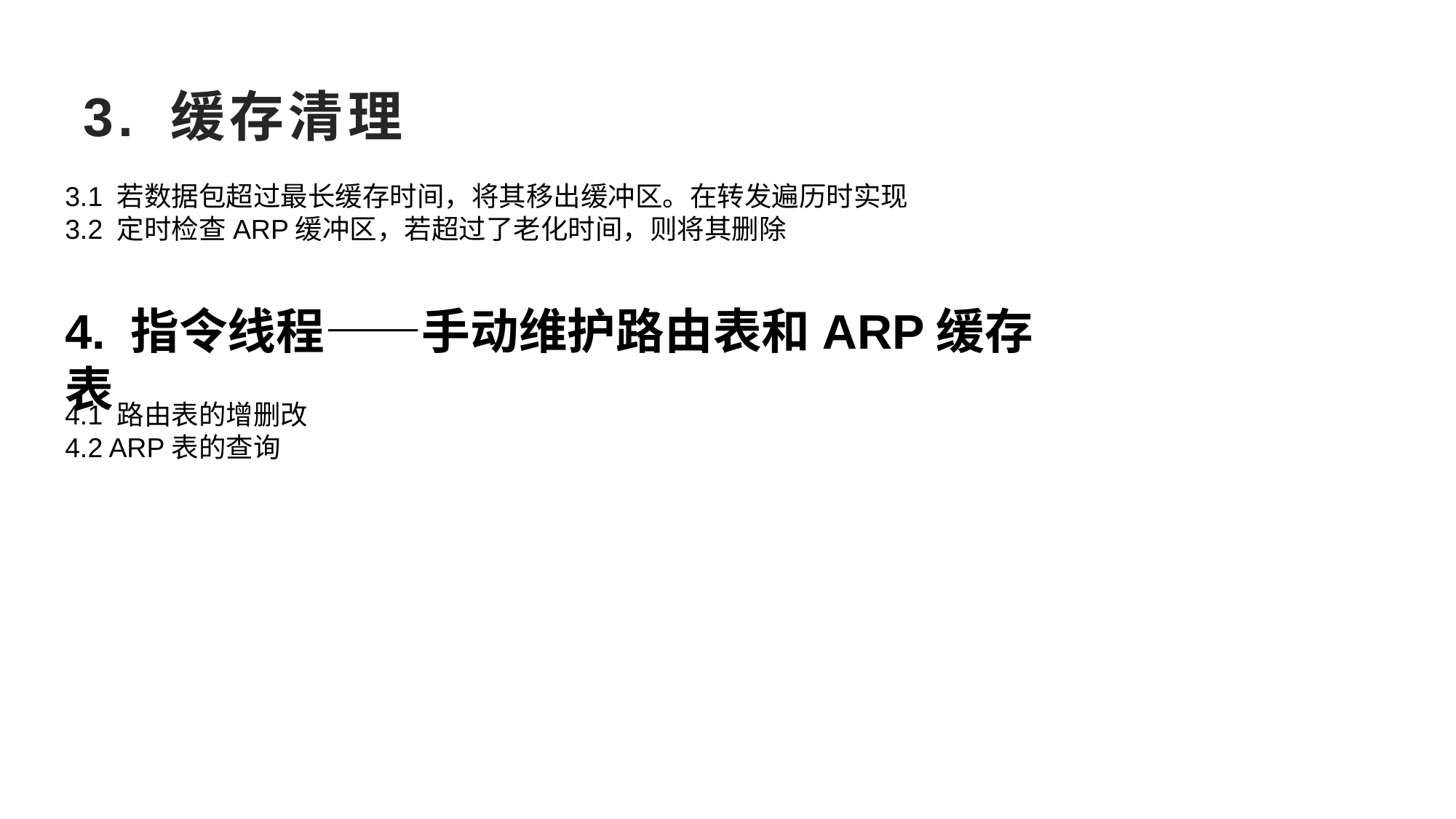

# 3. 缓存清理
3.1 若数据包超过最长缓存时间，将其移出缓冲区。在转发遍历时实现
3.2 定时检查ARP缓冲区，若超过了老化时间，则将其删除
4. 指令线程——手动维护路由表和ARP缓存表
4.1 路由表的增删改
4.2 ARP表的查询